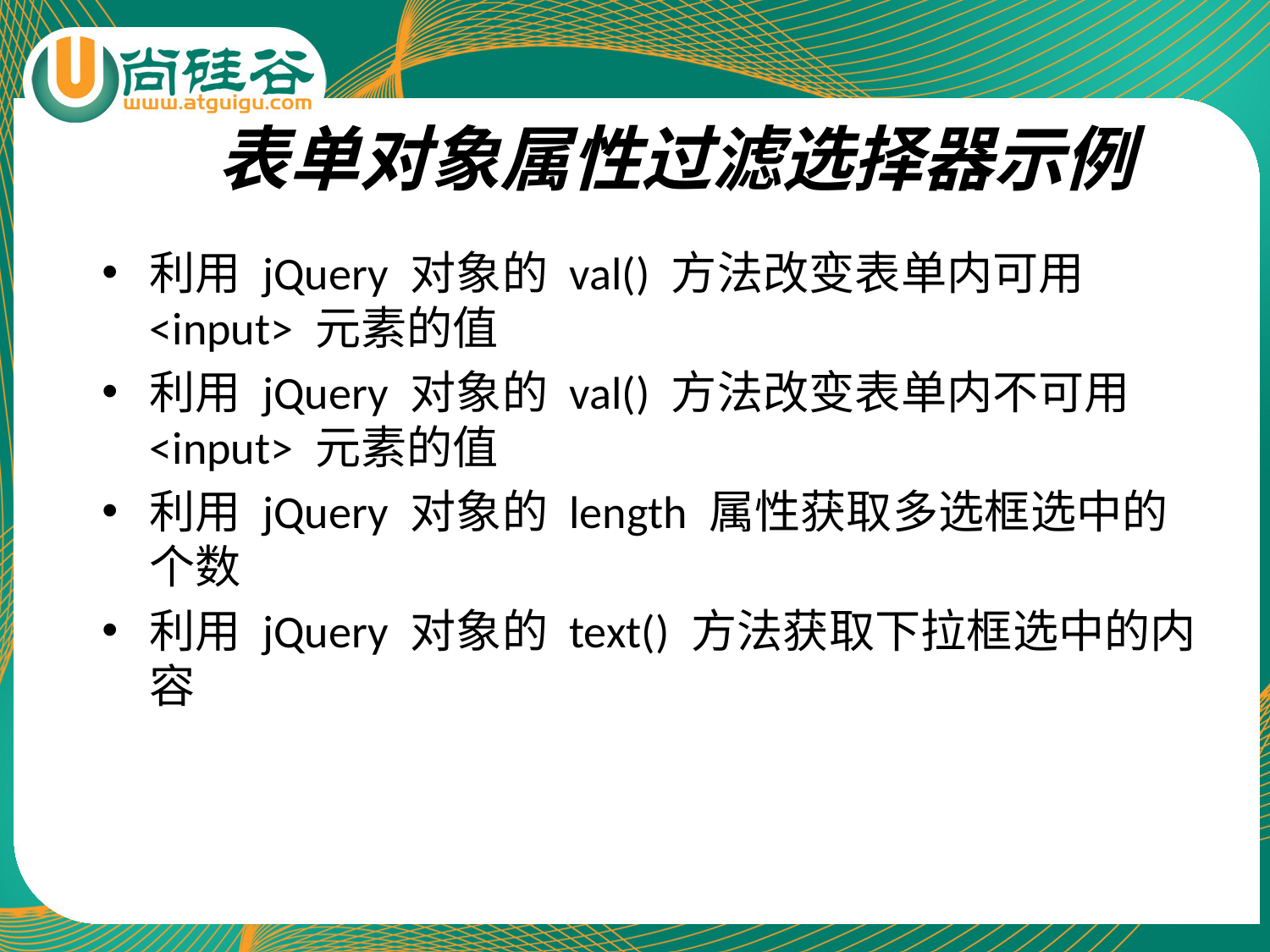

# 表单对象属性过滤选择器示例
利用 jQuery 对象的 val() 方法改变表单内可用 <input> 元素的值
利用 jQuery 对象的 val() 方法改变表单内不可用 <input> 元素的值
利用 jQuery 对象的 length 属性获取多选框选中的个数
利用 jQuery 对象的 text() 方法获取下拉框选中的内容